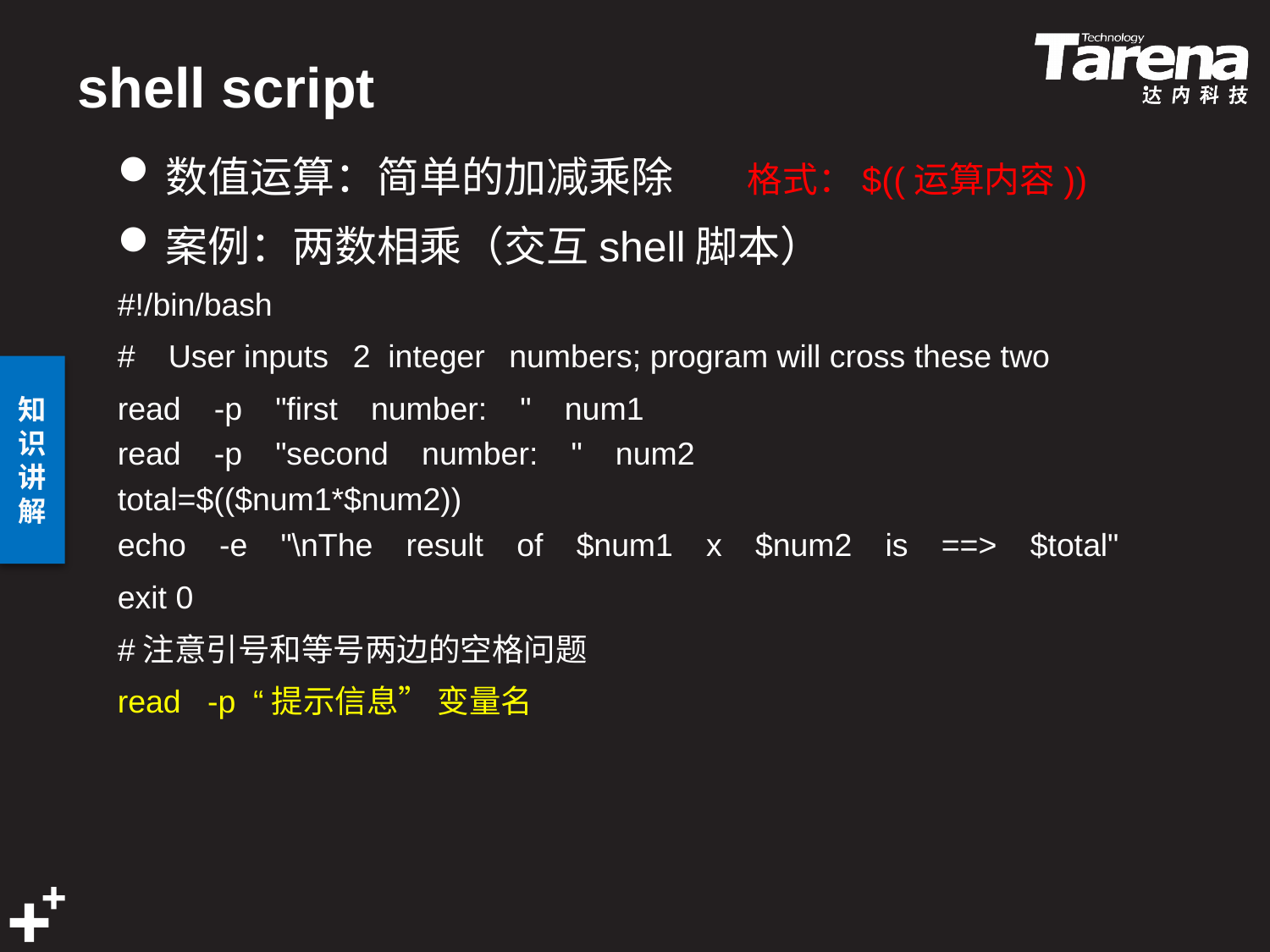

# shell script
数值运算：简单的加减乘除   格式：$((运算内容)) 
案例：两数相乘（交互shell脚本）
#!/bin/bash 
#  User inputs 2  integer numbers; program will cross these two 
read  -p  "first  number:  "  num1 
read  -p  "second  number:  "  num2  
total=$(($num1*$num2))  
echo  -e  "\nThe  result  of  $num1  x  $num2  is  ==>  $total" 
exit 0
#注意引号和等号两边的空格问题
read   -p  “提示信息” 变量名